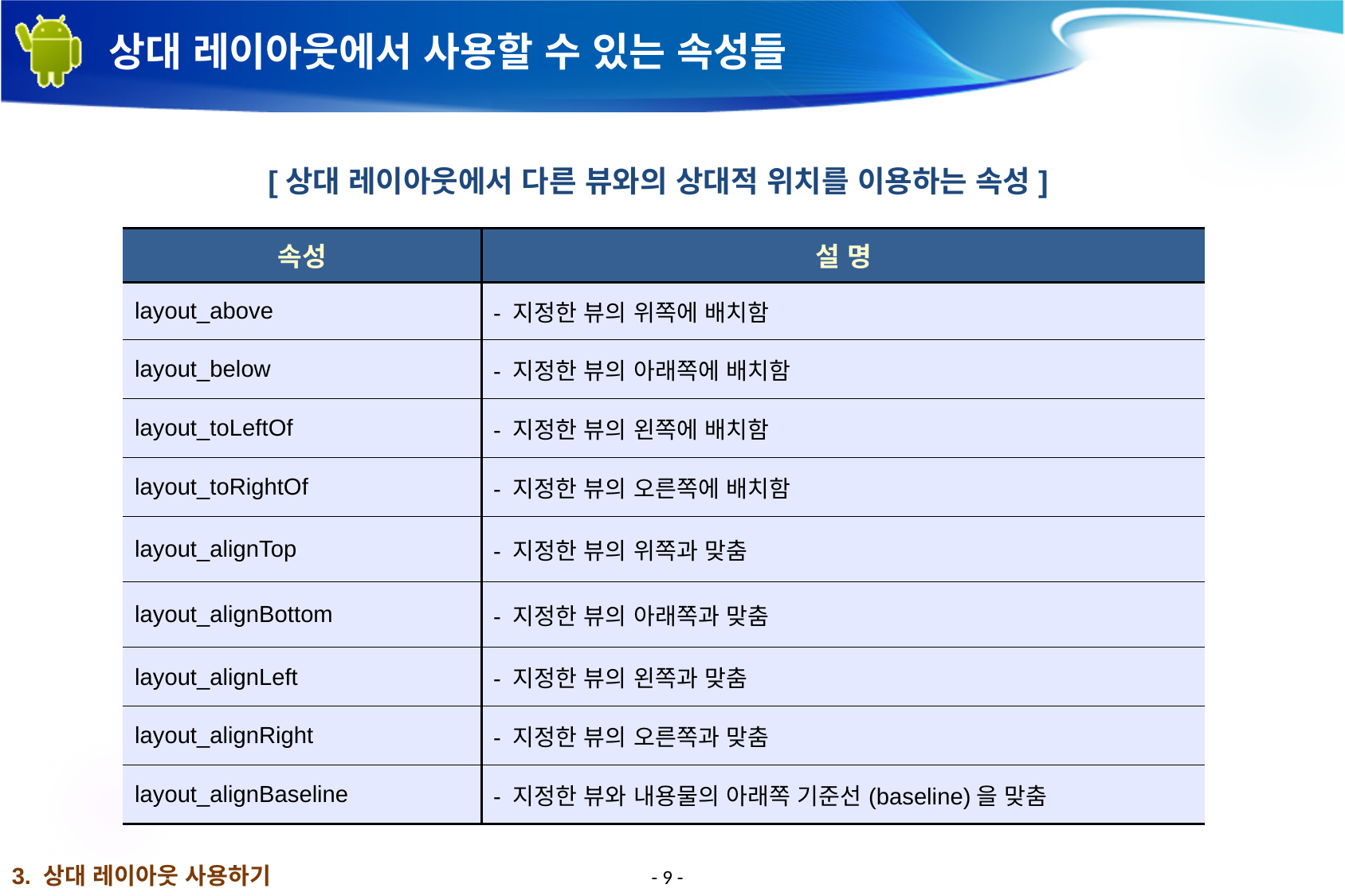

# 상대 레이아웃에서 사용할 수 있는 속성들
[상대 레이아웃에서 다른 뷰와의 상대적 위치를 이용하는 속성]
| 속성 | 설 명 |
| --- | --- |
| layout\_above | - 지정한 뷰의 위쪽에 배치함 |
| layout\_below | - 지정한 뷰의 아래쪽에 배치함 |
| layout\_toLeftOf | - 지정한 뷰의 왼쪽에 배치함 |
| layout\_toRightOf | - 지정한 뷰의 오른쪽에 배치함 |
| layout\_alignTop | - 지정한 뷰의 위쪽과 맞춤 |
| layout\_alignBottom | - 지정한 뷰의 아래쪽과 맞춤 |
| layout\_alignLeft | - 지정한 뷰의 왼쪽과 맞춤 |
| layout\_alignRight | - 지정한 뷰의 오른쪽과 맞춤 |
| layout\_alignBaseline | - 지정한 뷰와 내용물의 아래쪽 기준선(baseline)을 맞춤 |
3. 상대 레이아웃 사용하기